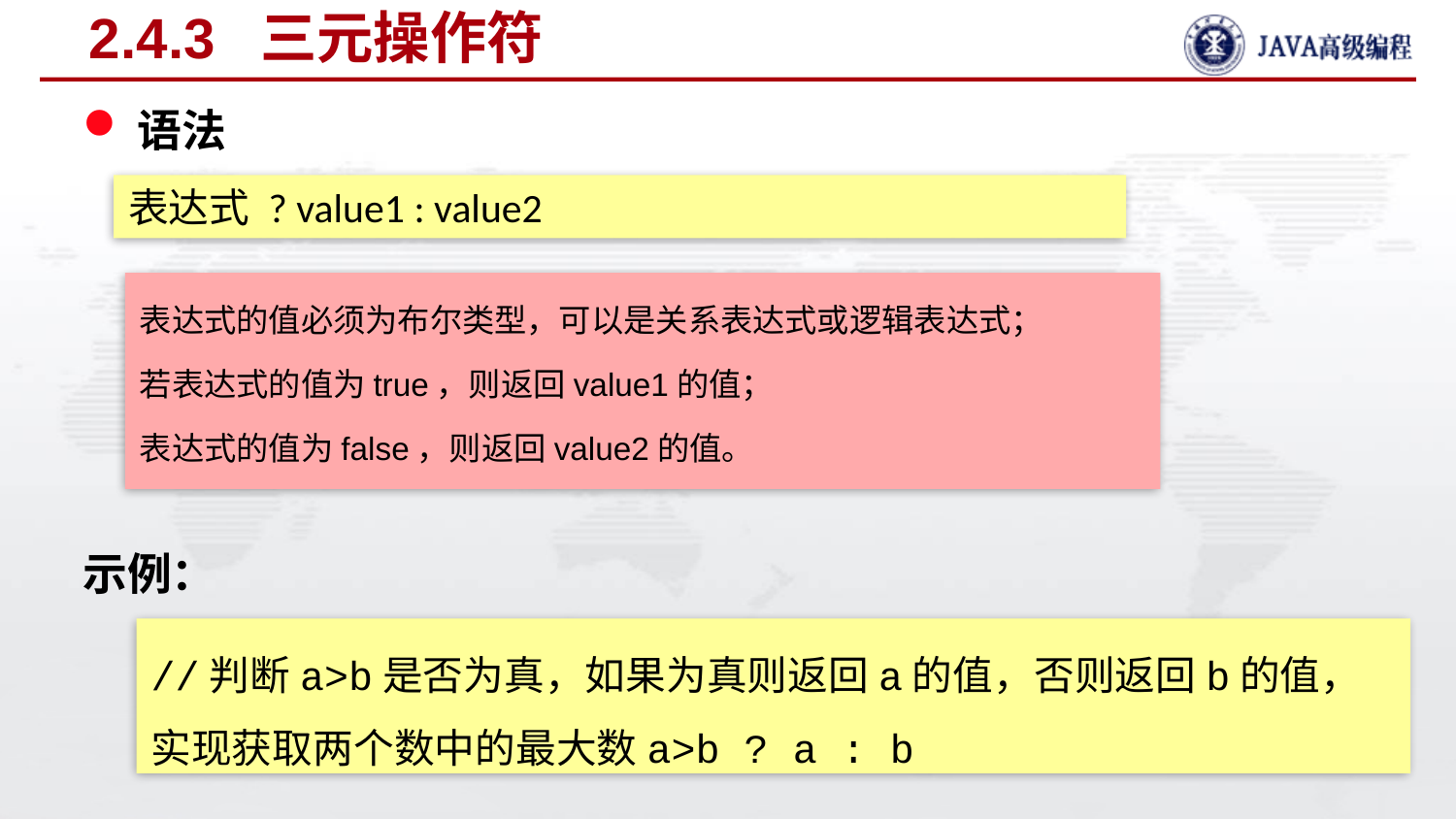

# 2.4.3  三元操作符
语法

示例：

表达式 ? value1 : value2
表达式的值必须为布尔类型，可以是关系表达式或逻辑表达式；
若表达式的值为true，则返回value1的值；
表达式的值为false，则返回value2的值。

//判断a>b是否为真，如果为真则返回a的值，否则返回b的值，实现获取两个数中的最大数a>b ? a : b